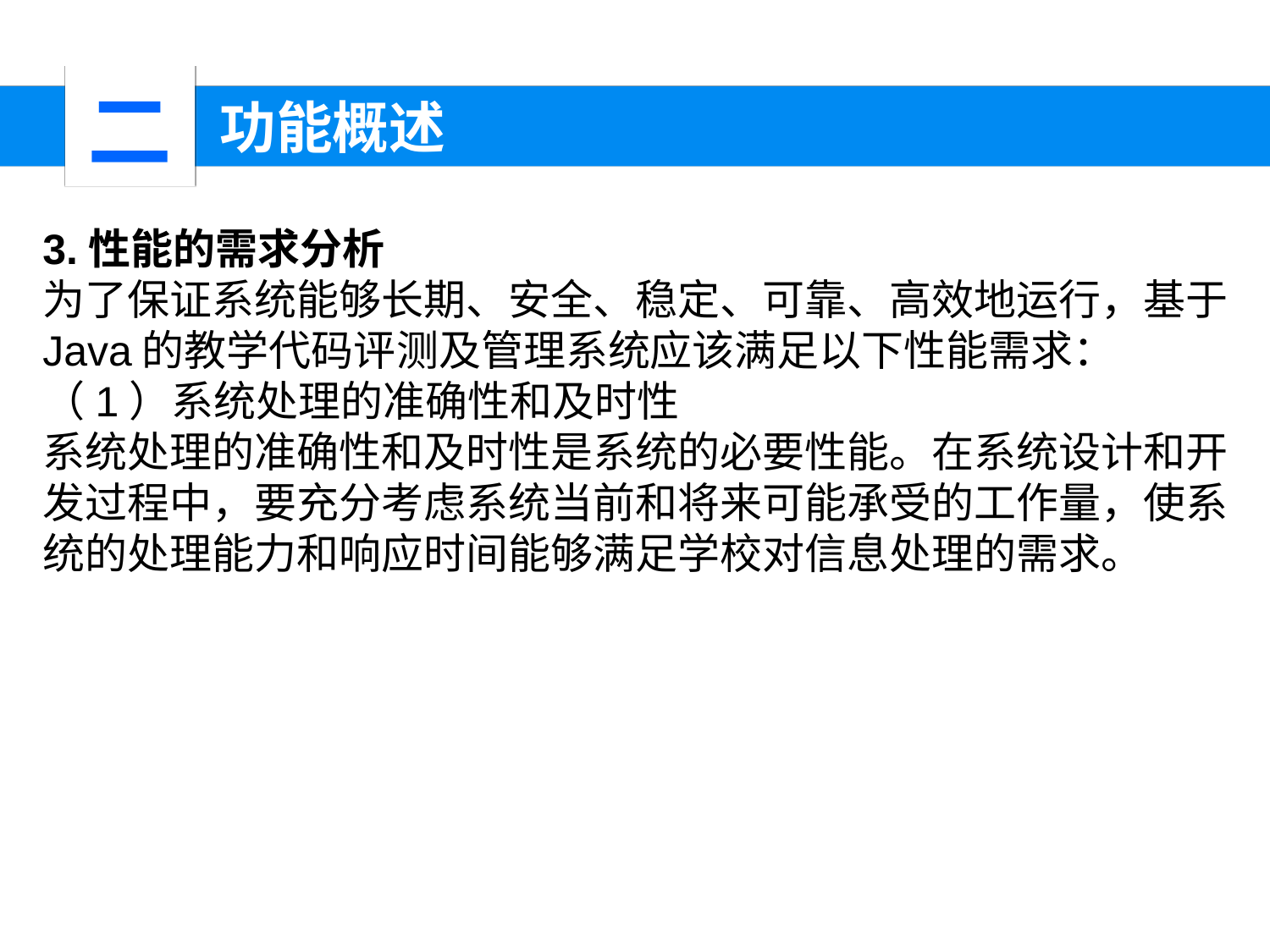

二
               功能概述
3.性能的需求分析
为了保证系统能够长期、安全、稳定、可靠、高效地运行，基于Java的教学代码评测及管理系统应该满足以下性能需求：
（1）系统处理的准确性和及时性
系统处理的准确性和及时性是系统的必要性能。在系统设计和开发过程中，要充分考虑系统当前和将来可能承受的工作量，使系统的处理能力和响应时间能够满足学校对信息处理的需求。
XXXX年
XXXX年